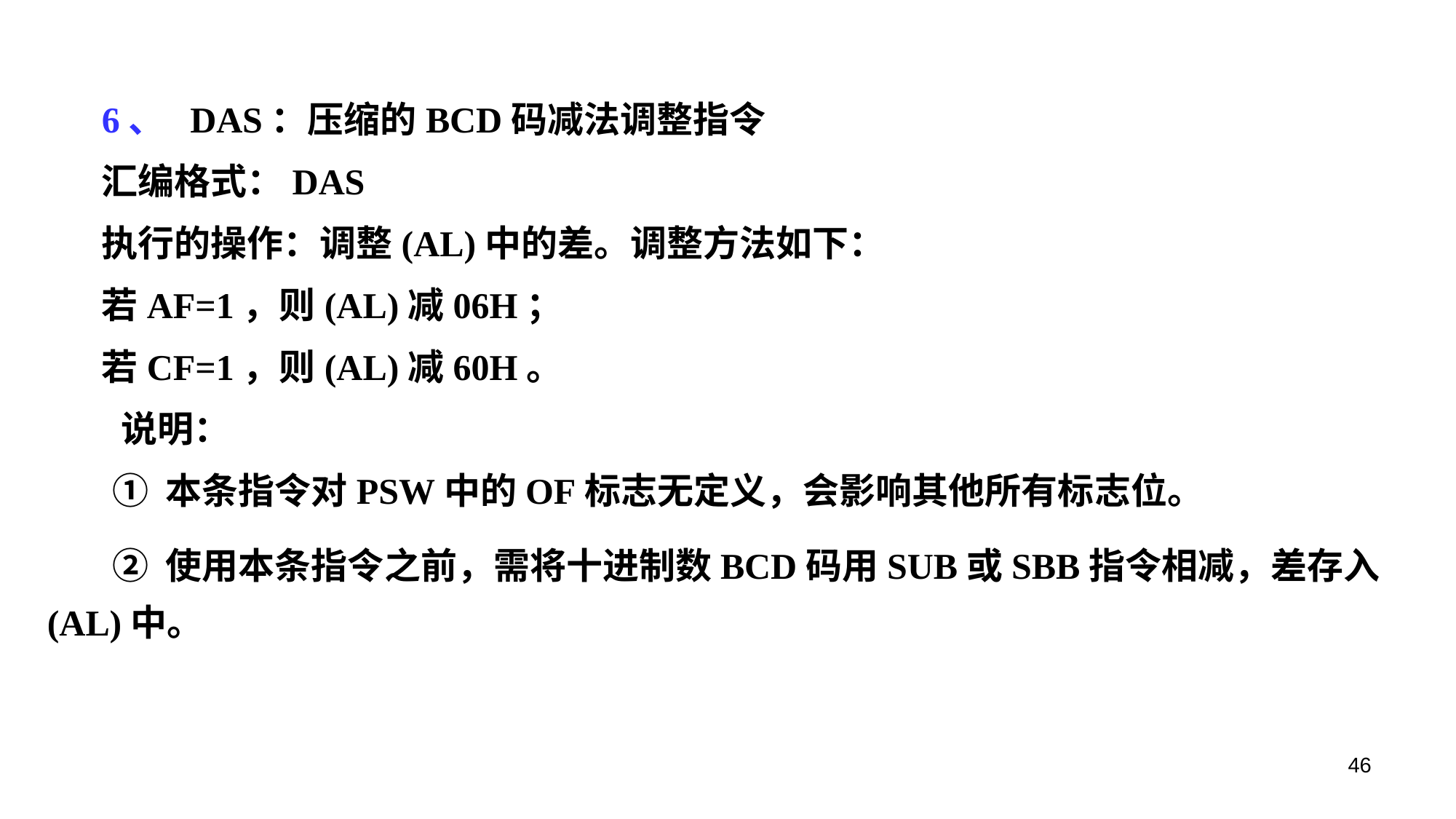

6、  DAS：压缩的BCD码减法调整指令
汇编格式：DAS
执行的操作：调整(AL)中的差。调整方法如下：
若AF=1，则(AL)减06H；
若CF=1，则(AL)减60H。
        说明：
        ① 本条指令对PSW中的OF标志无定义，会影响其他所有标志位。
        ② 使用本条指令之前，需将十进制数BCD码用SUB或SBB指令相减，差存入(AL)中。
46